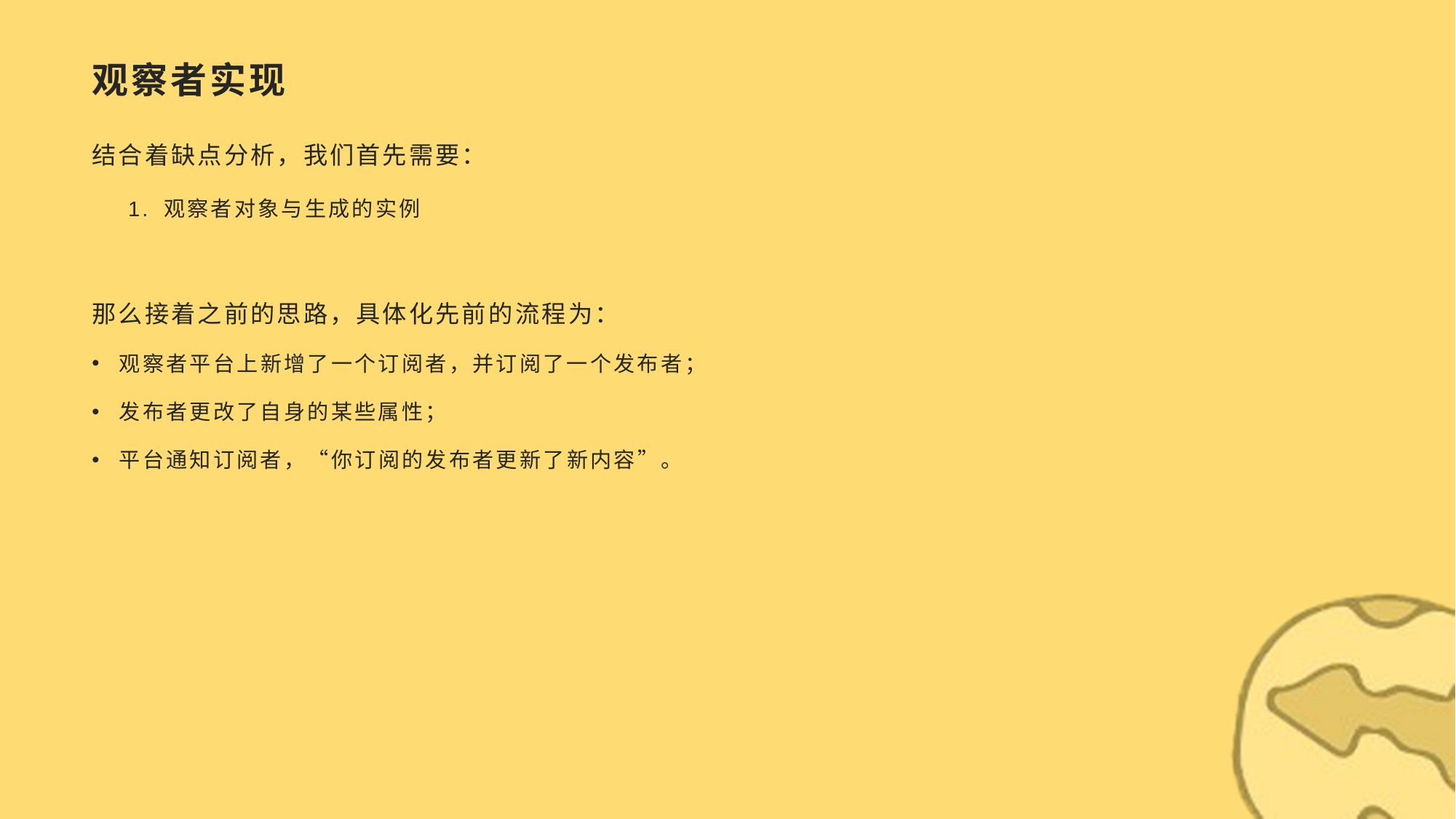

# 观察者实现
结合着缺点分析，我们首先需要：
    1. 观察者对象与生成的实例

那么接着之前的思路，具体化先前的流程为：
观察者平台上新增了一个订阅者，并订阅了一个发布者；
发布者更改了自身的某些属性；
平台通知订阅者，“你订阅的发布者更新了新内容”。